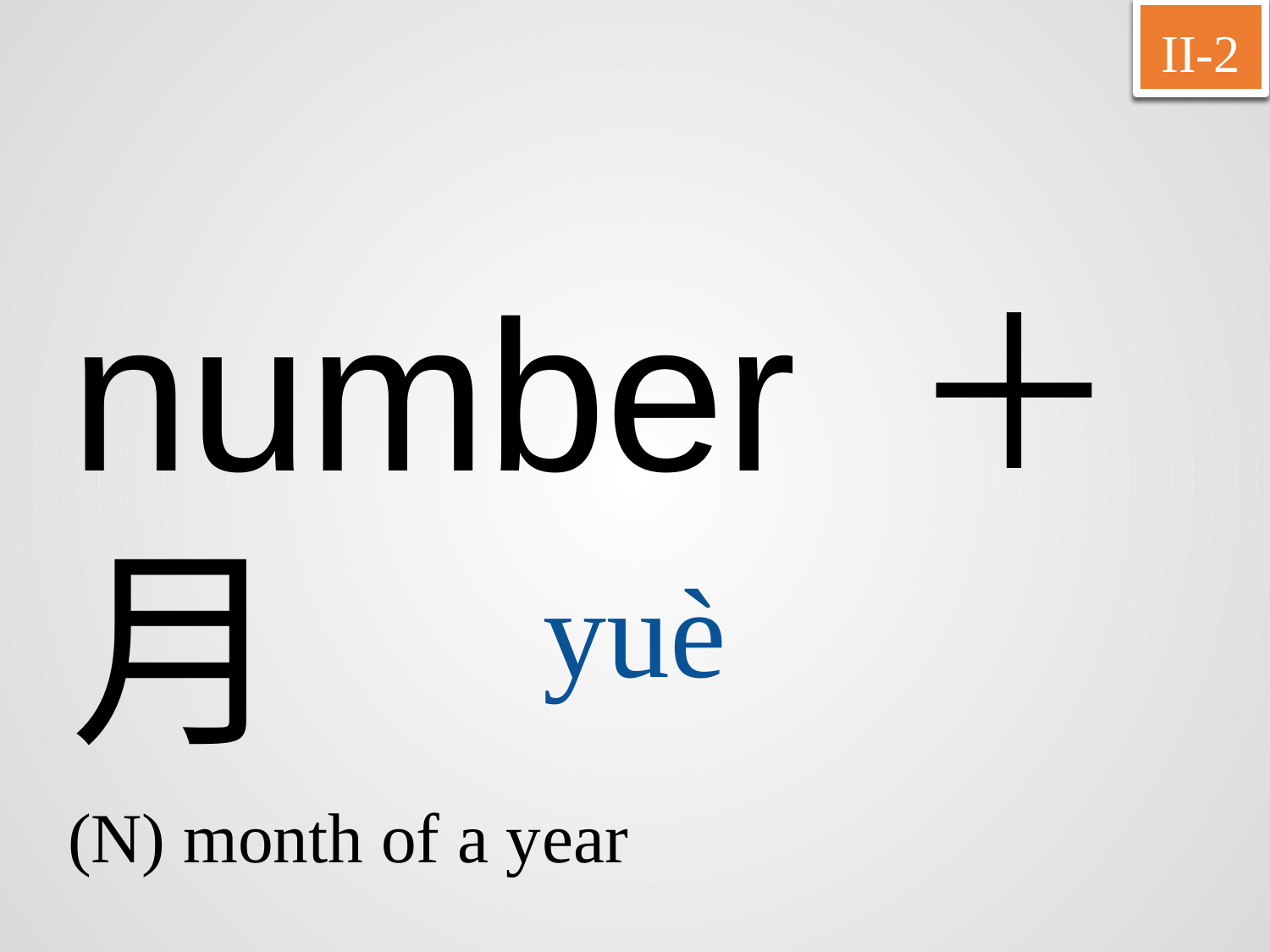

II-2
number ＋月
yuè
(N) month of a year